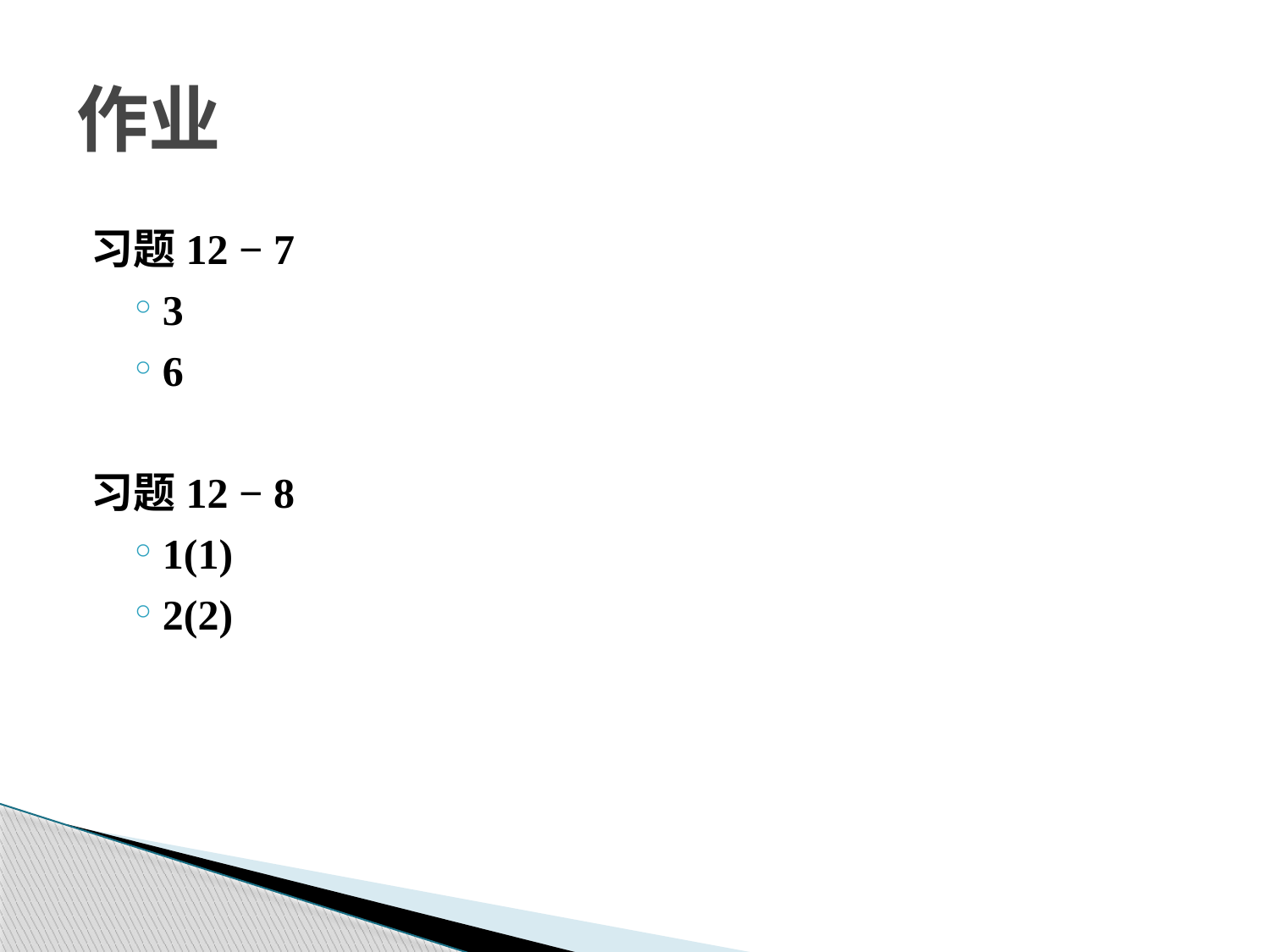

# 作业
习题12 − 7
3
6

习题12 − 8
1(1)
2(2)